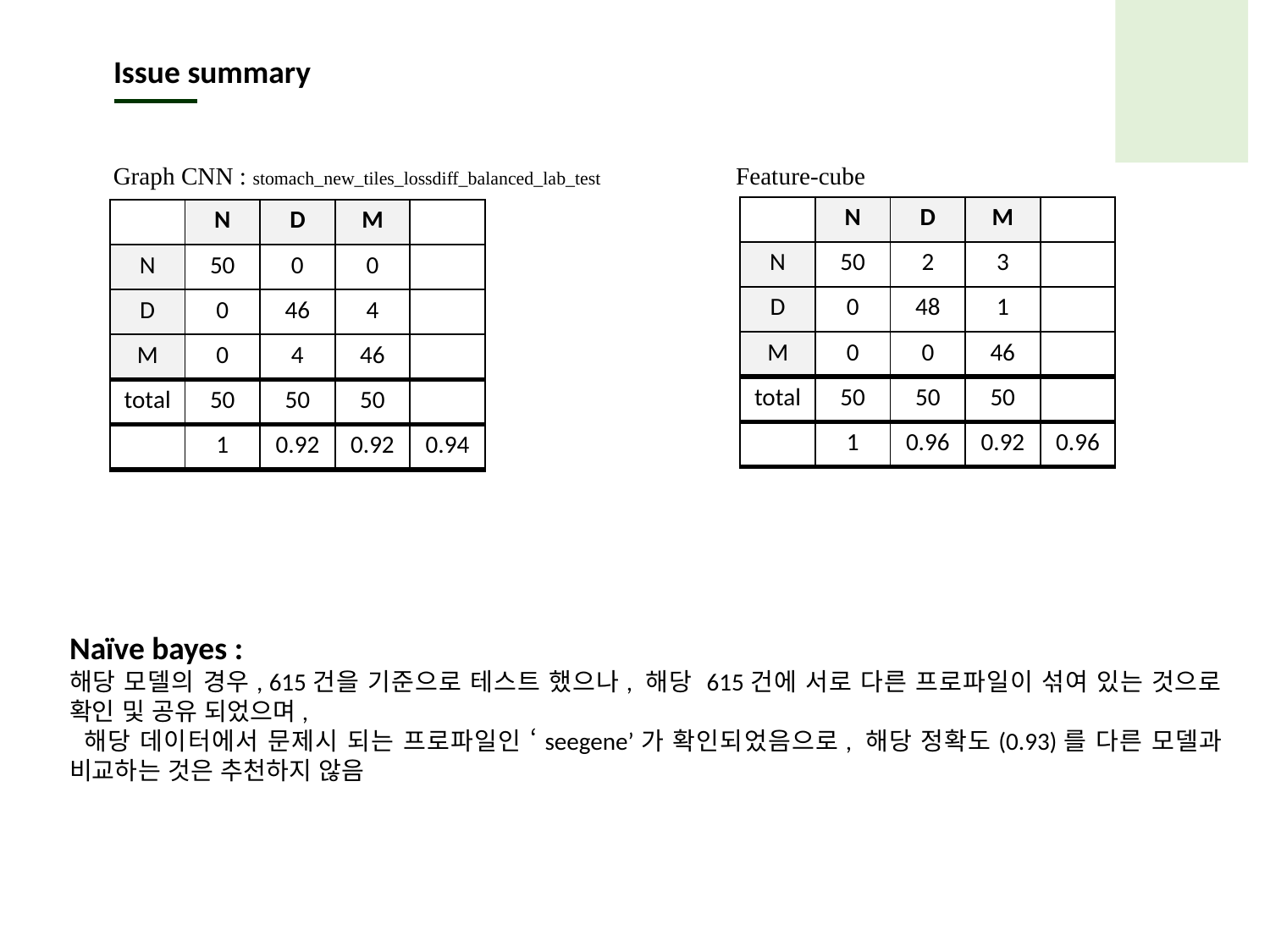

Issue summary
Graph CNN : stomach_new_tiles_lossdiff_balanced_lab_test
Feature-cube
|  | N | D | M |  |
| --- | --- | --- | --- | --- |
| N | 50 | 2 | 3 |  |
| D | 0 | 48 | 1 |  |
| M | 0 | 0 | 46 |  |
| total | 50 | 50 | 50 |  |
|  | 1 | 0.96 | 0.92 | 0.96 |
|  | N | D | M |  |
| --- | --- | --- | --- | --- |
| N | 50 | 0 | 0 |  |
| D | 0 | 46 | 4 |  |
| M | 0 | 4 | 46 |  |
| total | 50 | 50 | 50 |  |
|  | 1 | 0.92 | 0.92 | 0.94 |
Naïve bayes :
해당 모델의 경우, 615건을 기준으로 테스트 했으나, 해당 615건에 서로 다른 프로파일이 섞여 있는 것으로 확인 및 공유 되었으며,
 해당 데이터에서 문제시 되는 프로파일인 ‘seegene’가 확인되었음으로, 해당 정확도(0.93)를 다른 모델과 비교하는 것은 추천하지 않음